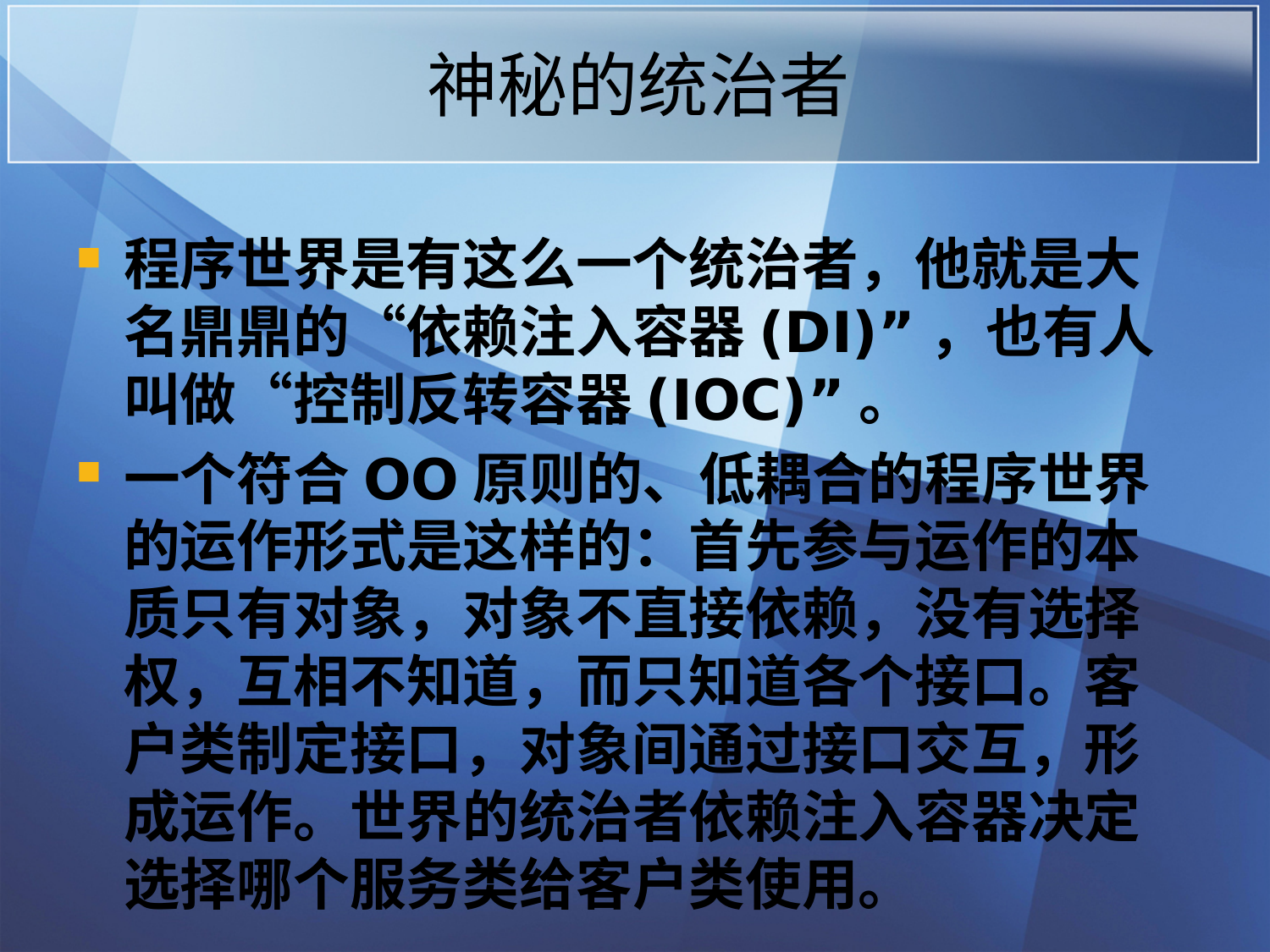

# 神秘的统治者
程序世界是有这么一个统治者，他就是大名鼎鼎的“依赖注入容器(DI)”，也有人叫做“控制反转容器(IOC)”。
一个符合OO原则的、低耦合的程序世界的运作形式是这样的：首先参与运作的本质只有对象，对象不直接依赖，没有选择权，互相不知道，而只知道各个接口。客户类制定接口，对象间通过接口交互，形成运作。世界的统治者依赖注入容器决定选择哪个服务类给客户类使用。